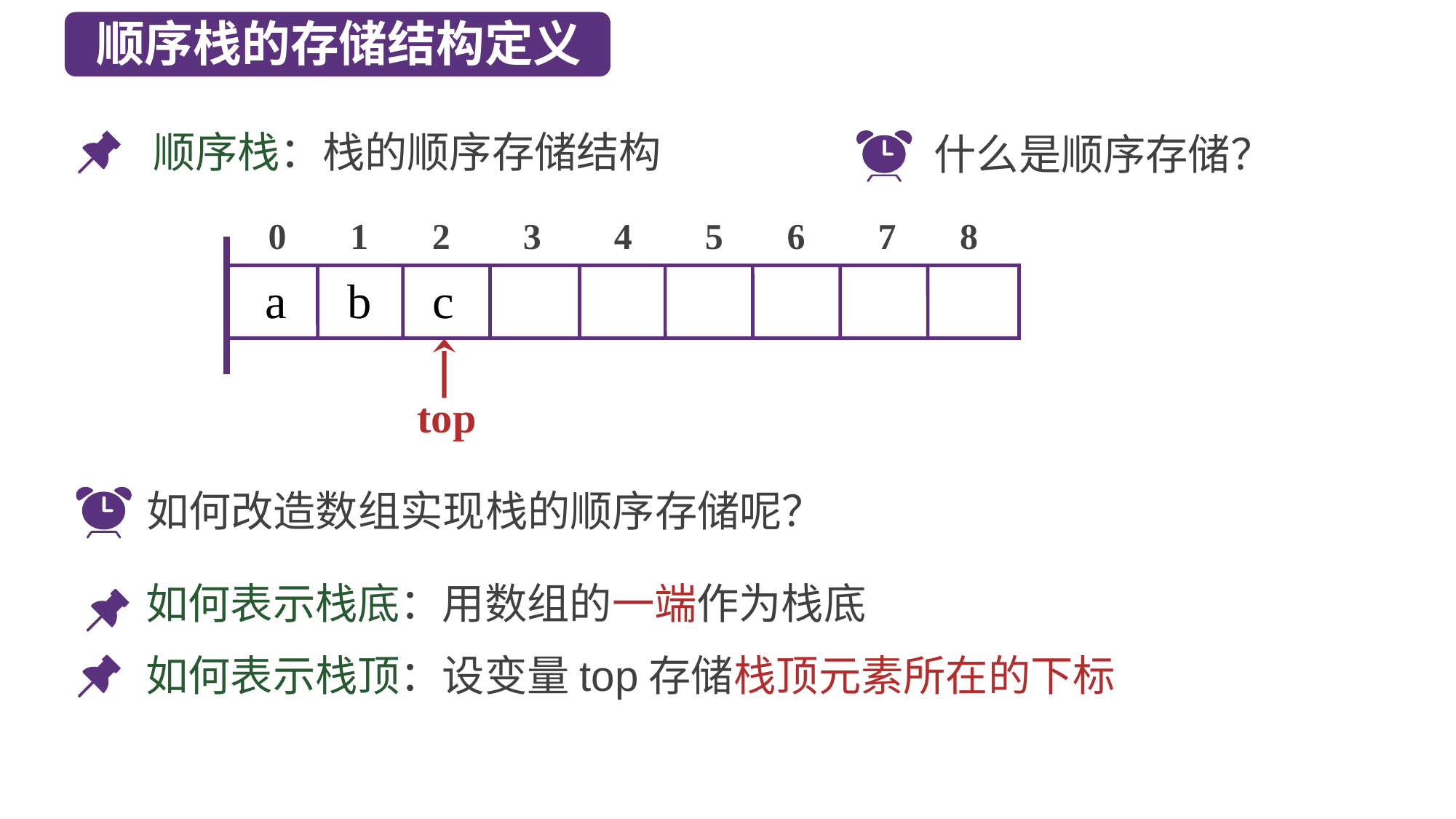

顺序栈的存储结构定义

顺序栈：栈的顺序存储结构
什么是顺序存储？

   0       1       2        3        4        5       6        7       8
如何表示栈底：用数组的一端作为栈底

a     b     c

top

如何改造数组实现栈的顺序存储呢？

如何表示栈顶：设变量top存储栈顶元素所在的下标